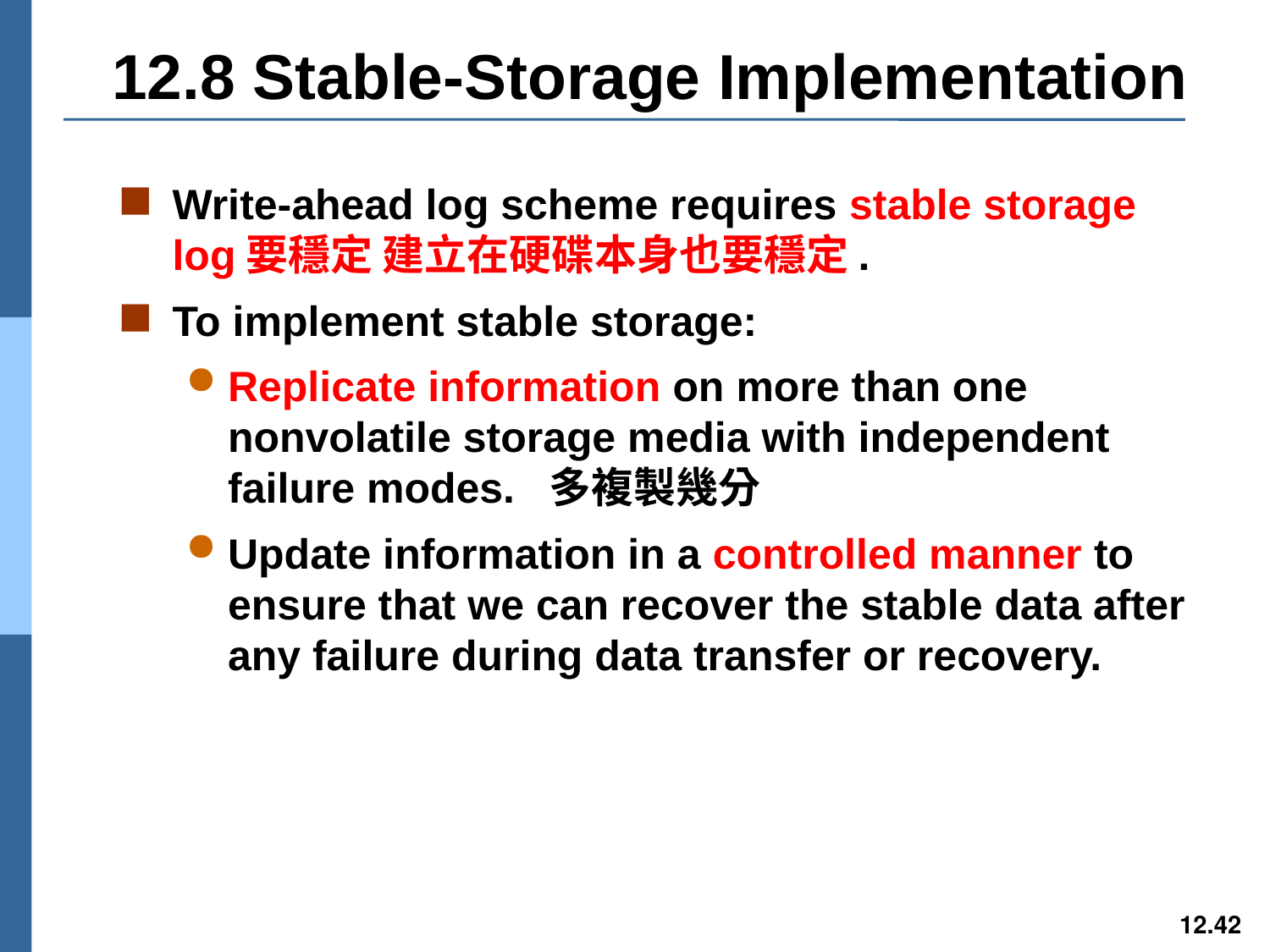

# 12.8 Stable-Storage Implementation
Write-ahead log scheme requires stable storage    log要穩定 建立在硬碟本身也要穩定.
To implement stable storage:
Replicate information on more than one nonvolatile storage media with independent failure modes.  多複製幾分
Update information in a controlled manner to ensure that we can recover the stable data after any failure during data transfer or recovery.